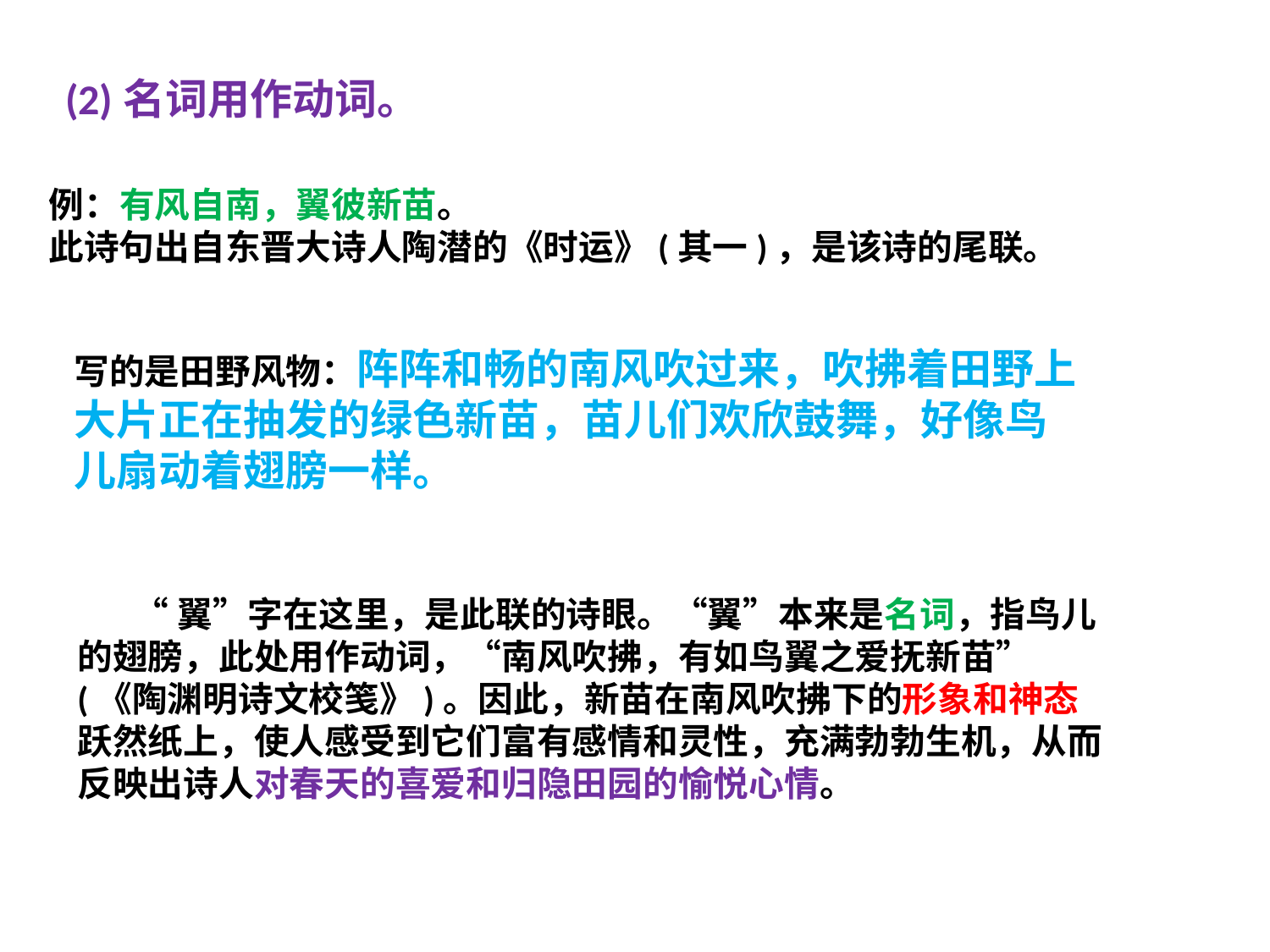

(2)名词用作动词。
例：有风自南，翼彼新苗。
此诗句出自东晋大诗人陶潜的《时运》(其一)，是该诗的尾联。
写的是田野风物：阵阵和畅的南风吹过来，吹拂着田野上大片正在抽发的绿色新苗，苗儿们欢欣鼓舞，好像鸟儿扇动着翅膀一样。
       “翼”字在这里，是此联的诗眼。“翼”本来是名词，指鸟儿的翅膀，此处用作动词，“南风吹拂，有如鸟翼之爱抚新苗”(《陶渊明诗文校笺》)。因此，新苗在南风吹拂下的形象和神态跃然纸上，使人感受到它们富有感情和灵性，充满勃勃生机，从而反映出诗人对春天的喜爱和归隐田园的愉悦心情。